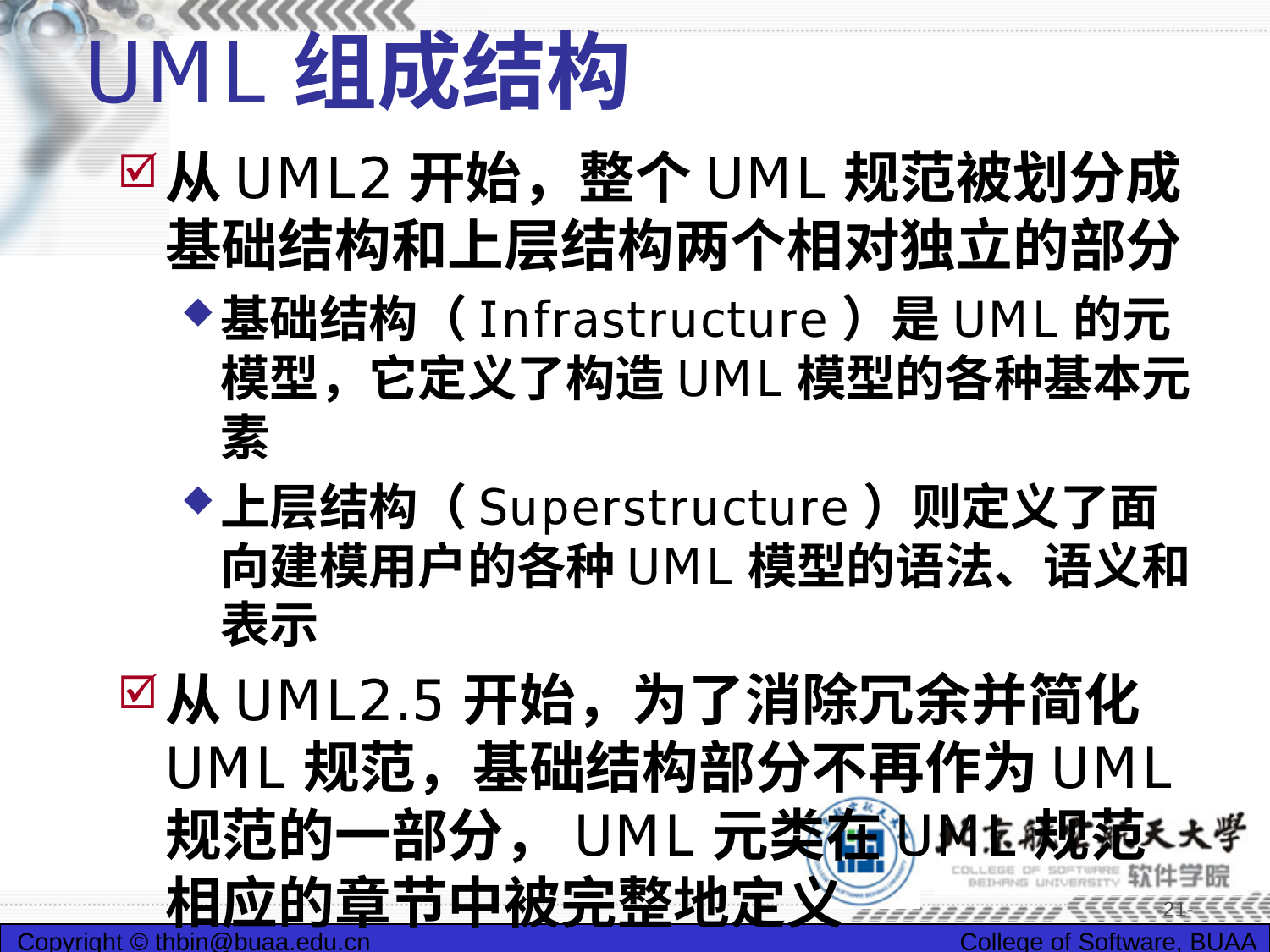

# UML组成结构
从UML2开始，整个UML规范被划分成基础结构和上层结构两个相对独立的部分
基础结构（Infrastructure）是UML的元模型，它定义了构造UML模型的各种基本元素
上层结构（Superstructure）则定义了面向建模用户的各种UML模型的语法、语义和表示
从UML2.5开始，为了消除冗余并简化UML规范，基础结构部分不再作为UML规范的一部分，UML元类在UML规范相应的章节中被完整地定义
-21-